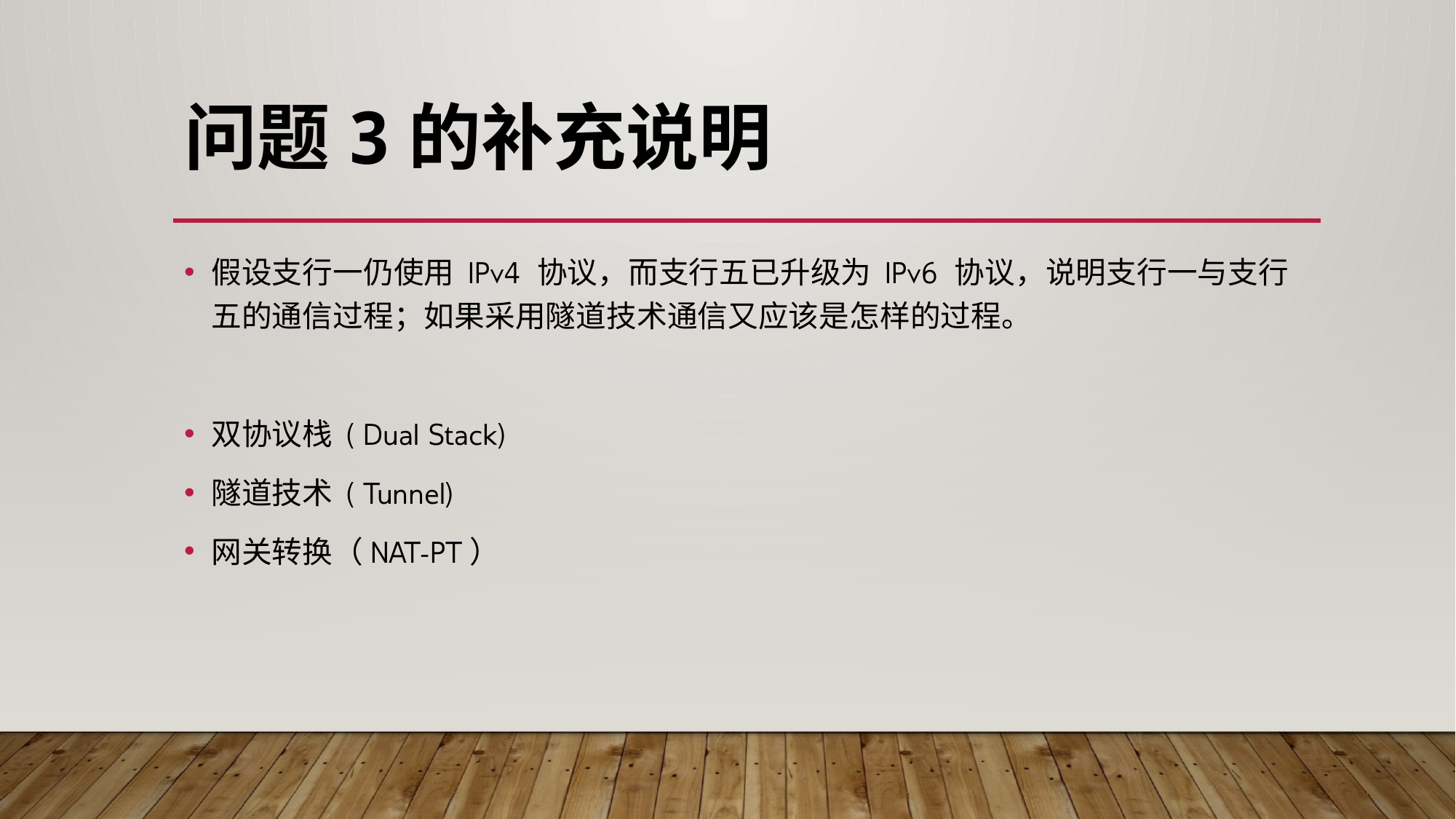

# 问题3的补充说明
假设支行一仍使用 IPv4 协议，而支行五已升级为 IPv6 协议，说明支行一与支行五的通信过程；如果采用隧道技术通信又应该是怎样的过程。

双协议栈 ( Dual Stack)
隧道技术 ( Tunnel)
网关转换（NAT-PT）